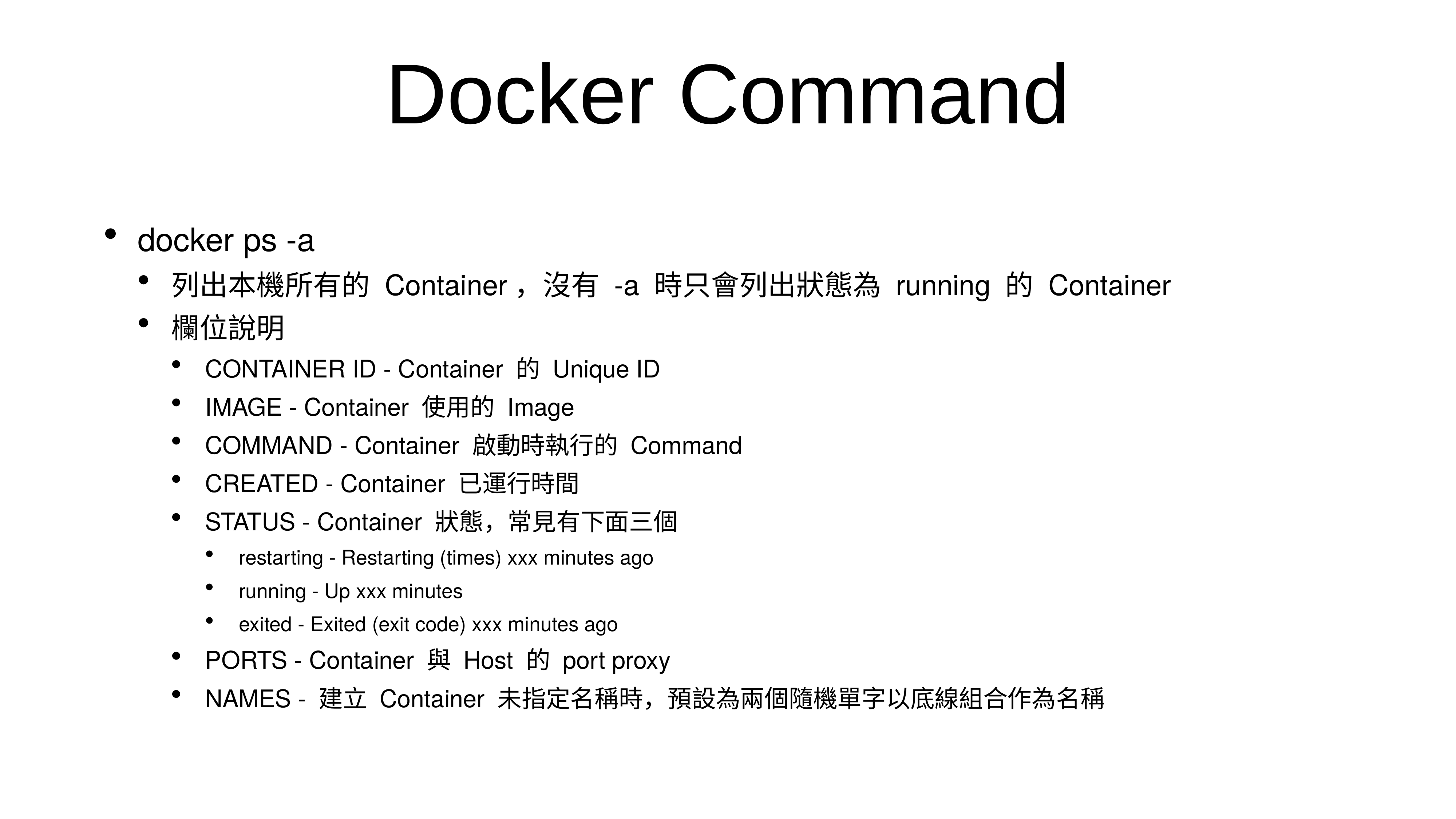

# Docker Command
docker ps -a
列出本機所有的 Container，沒有 -a 時只會列出狀態為 running 的 Container
欄位說明
CONTAINER ID - Container 的 Unique ID
IMAGE - Container 使用的 Image
COMMAND - Container 啟動時執行的 Command
CREATED - Container 已運行時間
STATUS - Container 狀態，常見有下面三個
restarting - Restarting (times) xxx minutes ago
running - Up xxx minutes
exited - Exited (exit code) xxx minutes ago
PORTS - Container 與 Host 的 port proxy
NAMES - 建立 Container 未指定名稱時，預設為兩個隨機單字以底線組合作為名稱